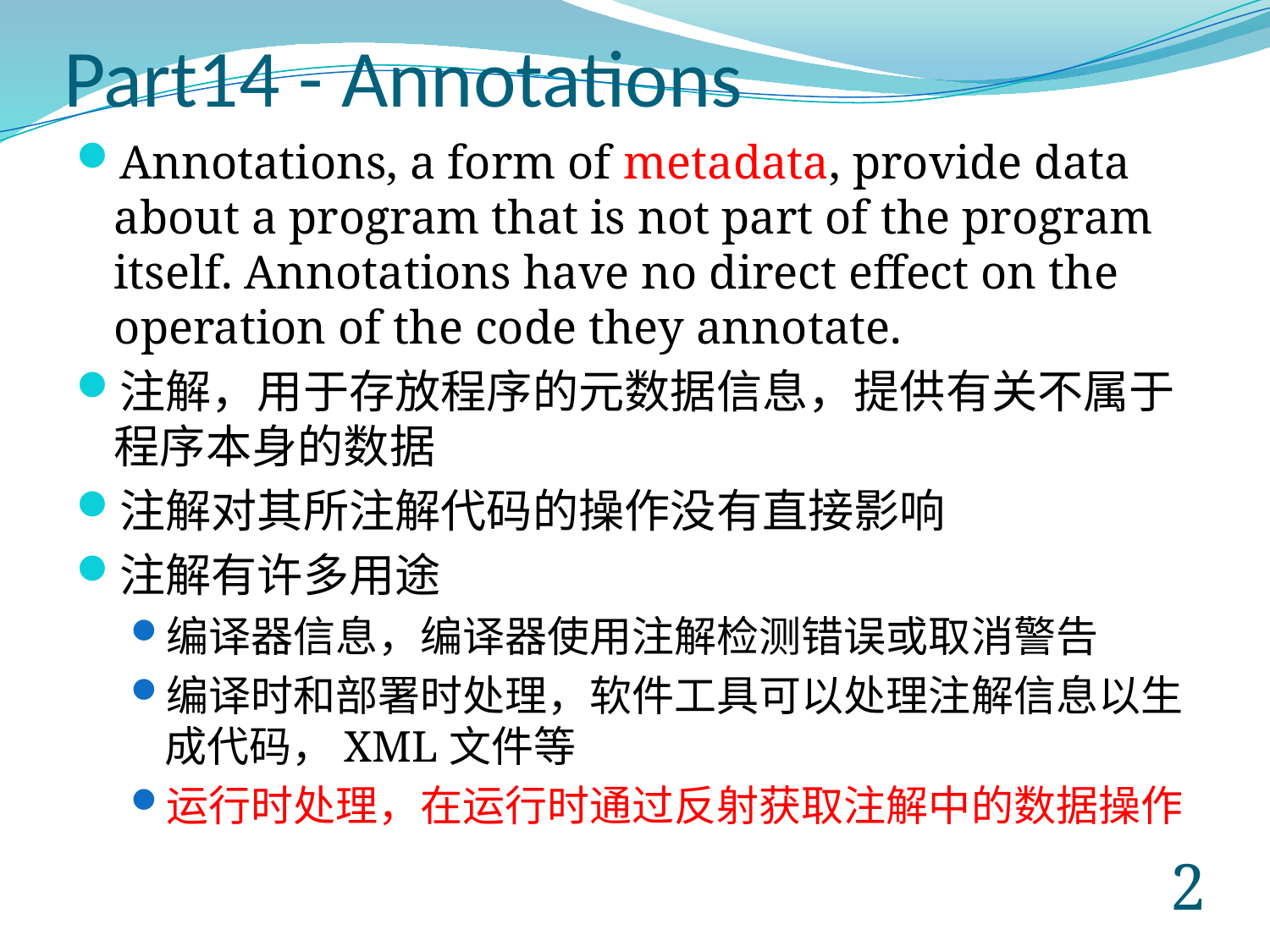

# Part14 - Annotations
Annotations, a form of metadata, provide data about a program that is not part of the program itself. Annotations have no direct effect on the operation of the code they annotate.
注解，用于存放程序的元数据信息，提供有关不属于程序本身的数据
注解对其所注解代码的操作没有直接影响
注解有许多用途
编译器信息，编译器使用注解检测错误或取消警告
编译时和部署时处理，软件工具可以处理注解信息以生成代码，XML文件等
运行时处理，在运行时通过反射获取注解中的数据操作
2